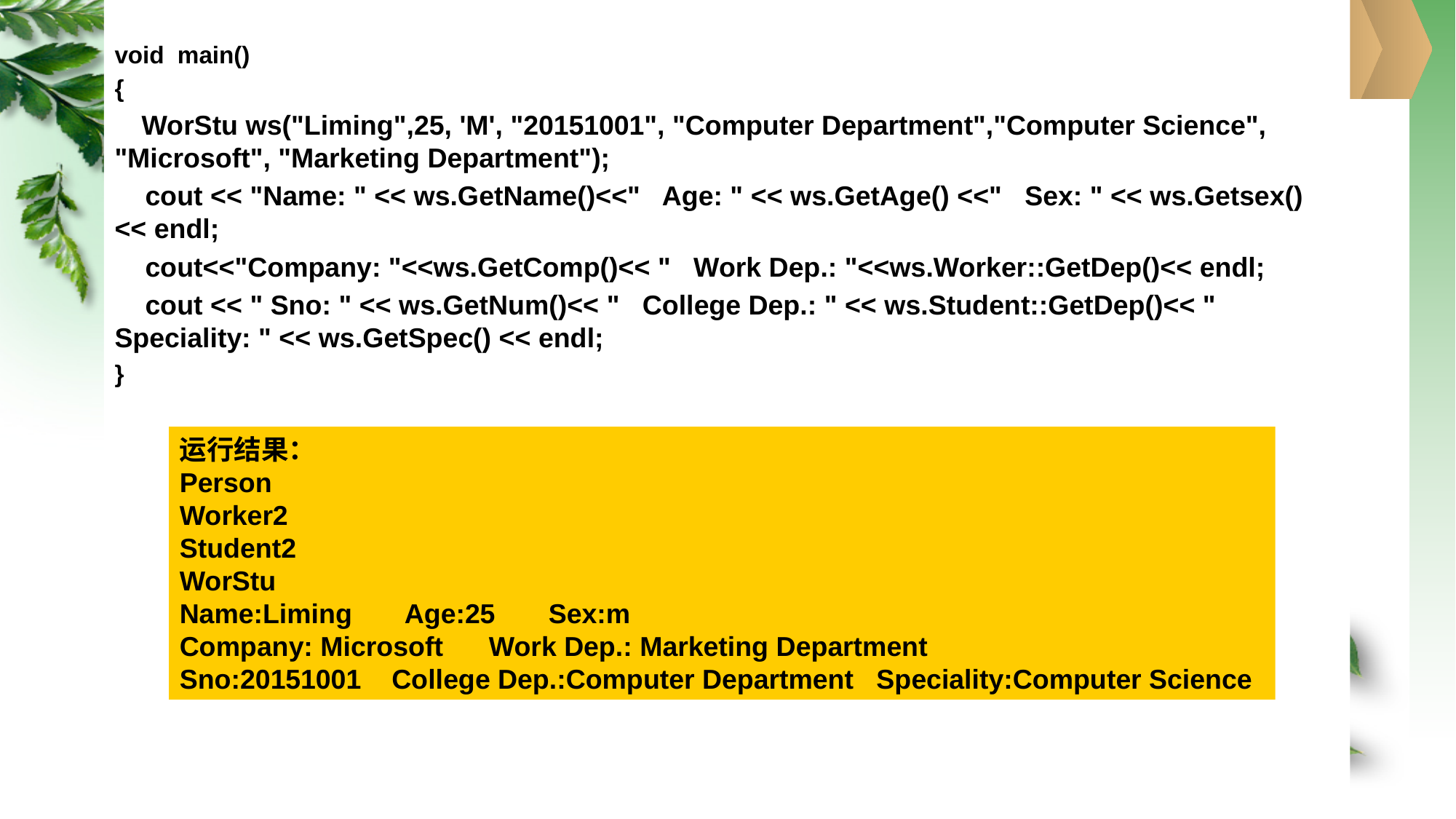

void  main()
{
    WorStu ws("Liming",25, 'M', "20151001", "Computer Department","Computer Science", "Microsoft", "Marketing Department");
    cout << "Name: " << ws.GetName()<<"   Age: " << ws.GetAge() <<"   Sex: " << ws.Getsex() << endl;
    cout<<"Company: "<<ws.GetComp()<< "   Work Dep.: "<<ws.Worker::GetDep()<< endl;
    cout << " Sno: " << ws.GetNum()<< "   College Dep.: " << ws.Student::GetDep()<< "   Speciality: " << ws.GetSpec() << endl;
}
运行结果：
Person
Worker2
Student2
WorStu
Name:Liming       Age:25       Sex:m
Company: Microsoft      Work Dep.: Marketing Department
Sno:20151001    College Dep.:Computer Department   Speciality:Computer Science